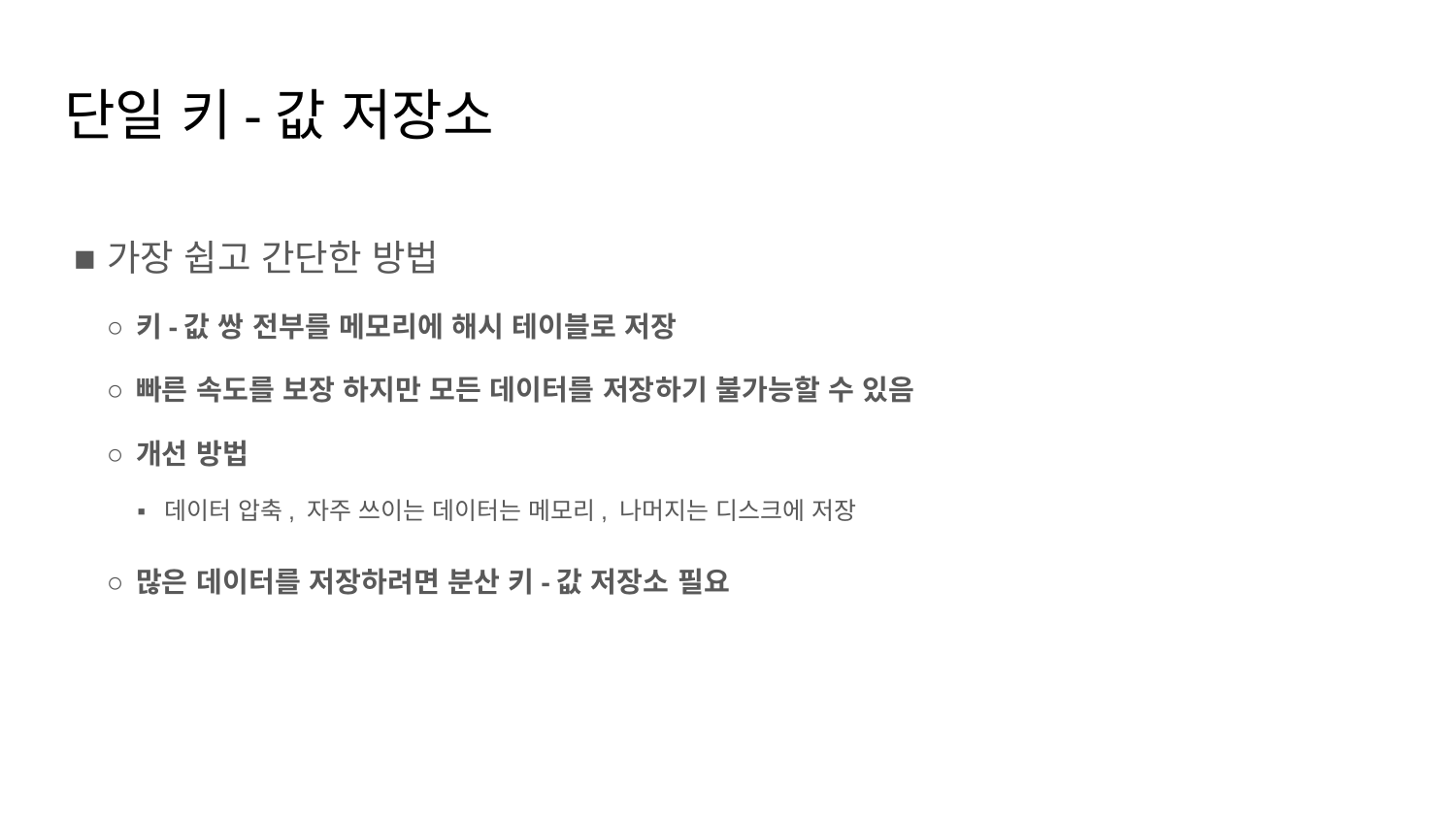

# 단일 키-값 저장소
가장 쉽고 간단한 방법
키-값 쌍 전부를 메모리에 해시 테이블로 저장
빠른 속도를 보장 하지만 모든 데이터를 저장하기 불가능할 수 있음
개선 방법
데이터 압축, 자주 쓰이는 데이터는 메모리, 나머지는 디스크에 저장
많은 데이터를 저장하려면 분산 키-값 저장소 필요